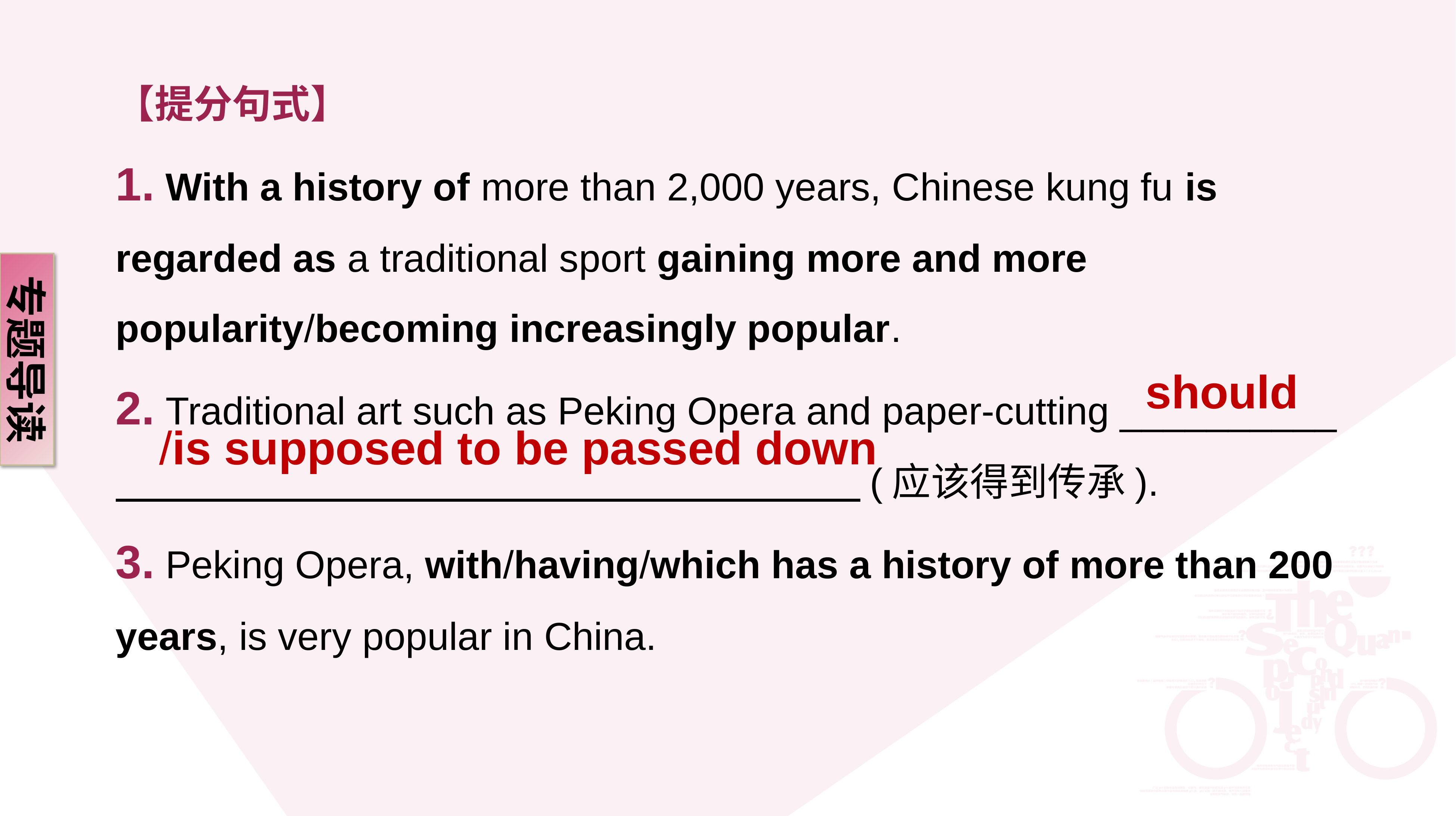

【提分句式】
1. With a history of more than 2,000 years, Chinese kung fu is regarded as a traditional sport gaining more and more popularity/becoming increasingly popular.
2. Traditional art such as Peking Opera and paper-cutting __________
　　　　                       　　　　　　　　　　(应该得到传承).
3. Peking Opera, with/having/which has a history of more than 200 years, is very popular in China.
专题导读
                                                                              should
  /is supposed to be passed down